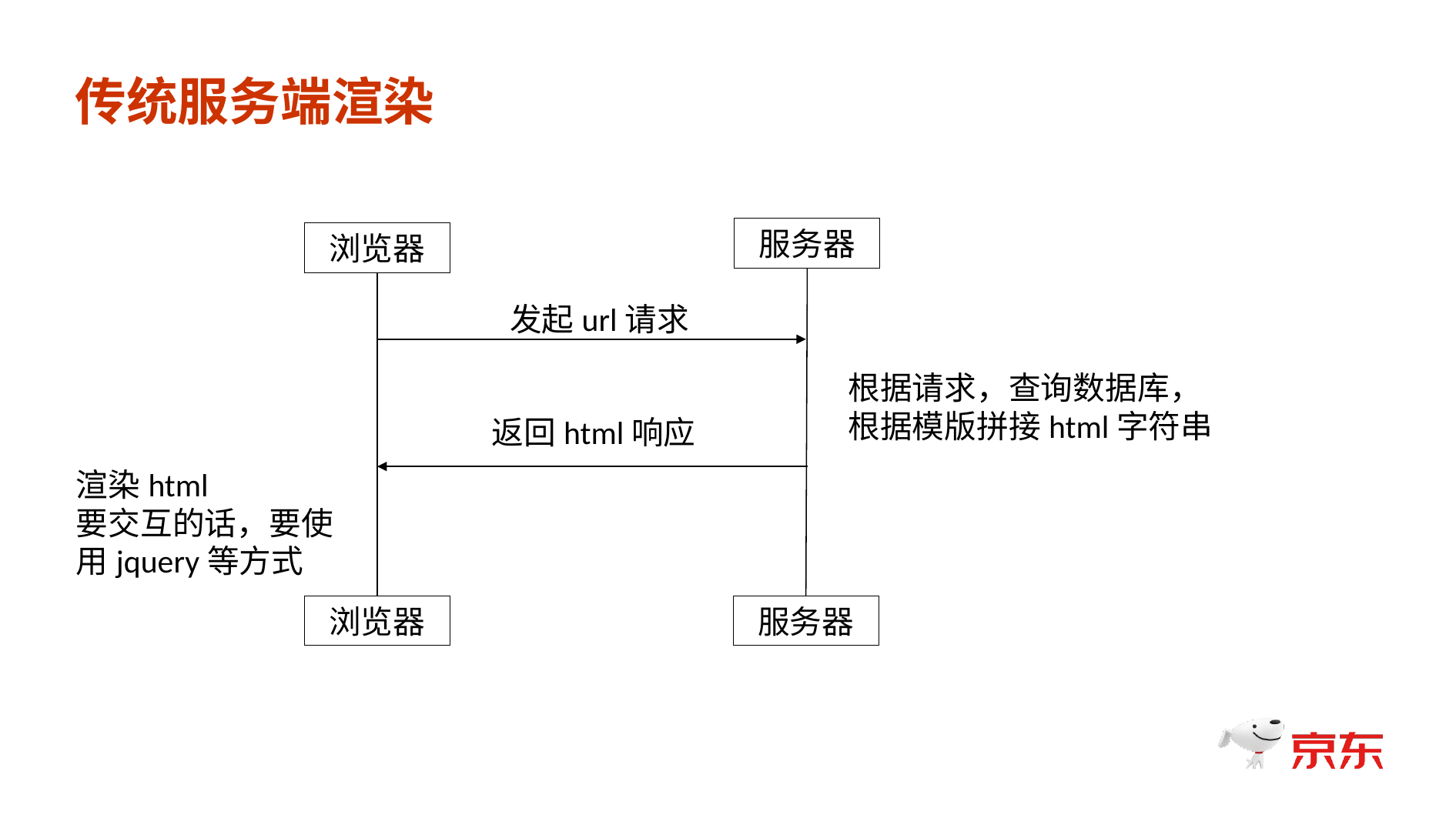

传统服务端渲染
服务器
浏览器
发起url请求
根据请求，查询数据库，
根据模版拼接html字符串
返回html响应
渲染html
要交互的话，要使用jquery等方式
浏览器
服务器